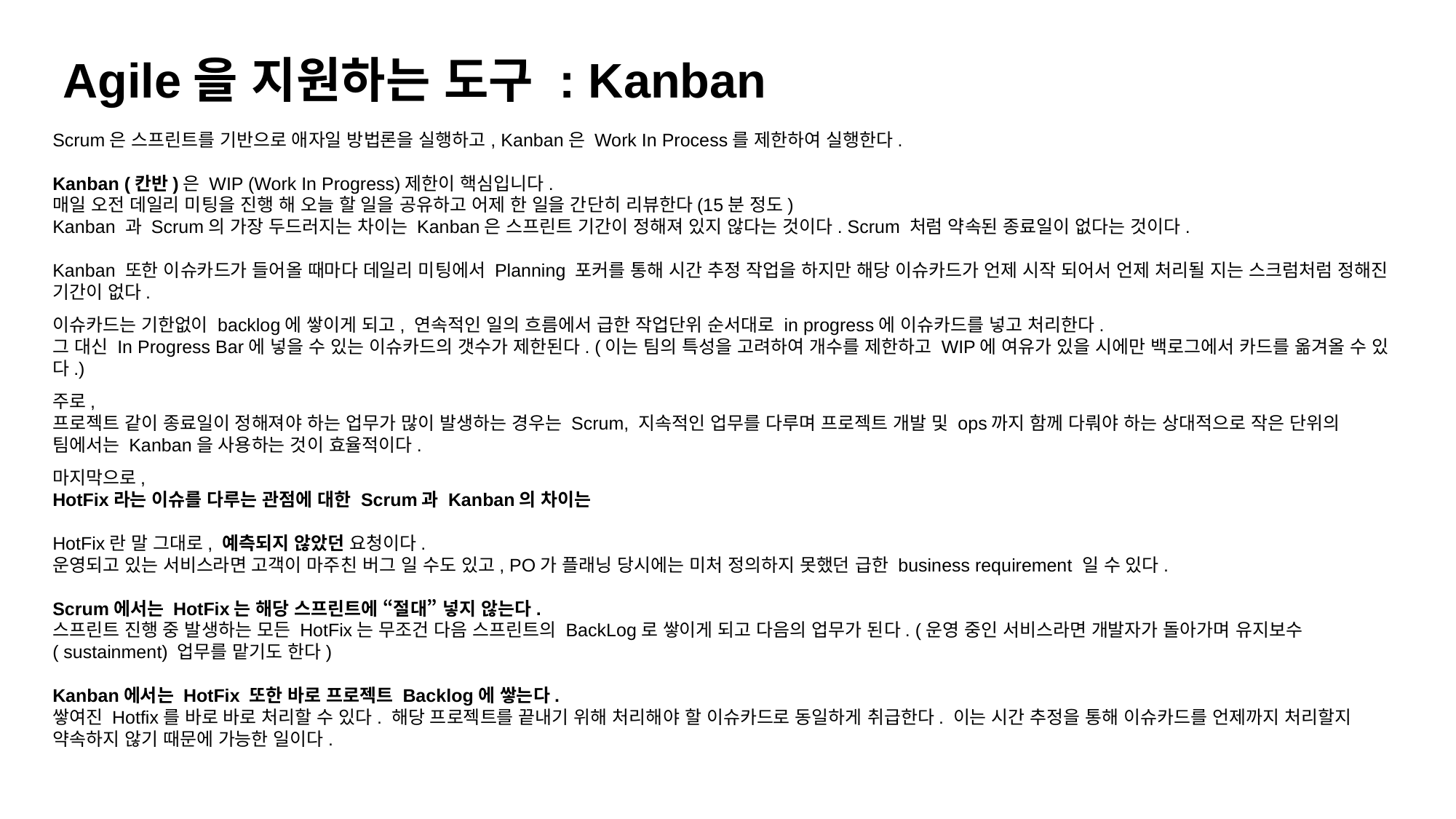

# Agile을 지원하는 도구 : Kanban
Scrum은 스프린트를 기반으로 애자일 방법론을 실행하고, Kanban은 Work In Process를 제한하여 실행한다.

Kanban (칸반)은 WIP (Work In Progress)제한이 핵심입니다.
매일 오전 데일리 미팅을 진행 해 오늘 할 일을 공유하고 어제 한 일을 간단히 리뷰한다(15분 정도)
Kanban 과 Scrum의 가장 두드러지는 차이는 Kanban은 스프린트 기간이 정해져 있지 않다는 것이다. Scrum 처럼 약속된 종료일이 없다는 것이다.

Kanban 또한 이슈카드가 들어올 때마다 데일리 미팅에서 Planning 포커를 통해 시간 추정 작업을 하지만 해당 이슈카드가 언제 시작 되어서 언제 처리될 지는 스크럼처럼 정해진 기간이 없다.

이슈카드는 기한없이 backlog에 쌓이게 되고, 연속적인 일의 흐름에서 급한 작업단위 순서대로 in progress에 이슈카드를 넣고 처리한다.
그 대신 In Progress Bar에 넣을 수 있는 이슈카드의 갯수가 제한된다. (이는 팀의 특성을 고려하여 개수를 제한하고 WIP에 여유가 있을 시에만 백로그에서 카드를 옮겨올 수 있다.)

주로,
프로젝트 같이 종료일이 정해져야 하는 업무가 많이 발생하는 경우는 Scrum, 지속적인 업무를 다루며 프로젝트 개발 및 ops까지 함께 다뤄야 하는 상대적으로 작은 단위의 팀에서는 Kanban을 사용하는 것이 효율적이다.

마지막으로,
HotFix라는 이슈를 다루는 관점에 대한 Scrum과 Kanban의 차이는
HotFix란 말 그대로, 예측되지 않았던 요청이다.
운영되고 있는 서비스라면 고객이 마주친 버그 일 수도 있고, PO가 플래닝 당시에는 미처 정의하지 못했던 급한 business requirement 일 수 있다.

Scrum에서는 HotFix는 해당 스프린트에 “절대” 넣지 않는다.
스프린트 진행 중 발생하는 모든 HotFix는 무조건 다음 스프린트의 BackLog로 쌓이게 되고 다음의 업무가 된다. (운영 중인 서비스라면 개발자가 돌아가며 유지보수( sustainment) 업무를 맡기도 한다)

Kanban에서는 HotFix 또한 바로 프로젝트 Backlog에 쌓는다.
쌓여진 Hotfix를 바로 바로 처리할 수 있다. 해당 프로젝트를 끝내기 위해 처리해야 할 이슈카드로 동일하게 취급한다. 이는 시간 추정을 통해 이슈카드를 언제까지 처리할지 약속하지 않기 때문에 가능한 일이다.